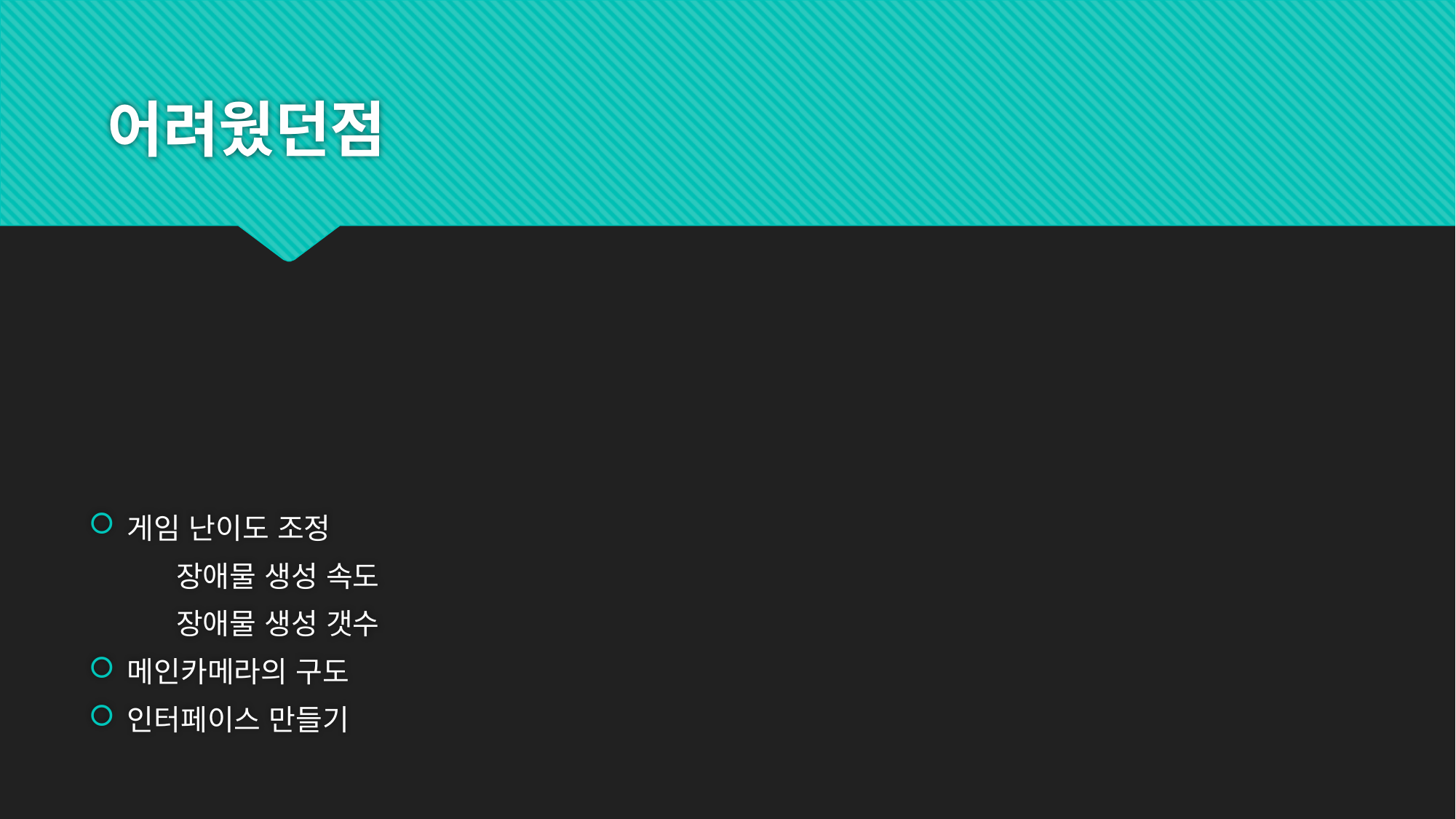

# 어려웠던점

게임 난이도 조정
	장애물 생성 속도
	장애물 생성 갯수
메인카메라의 구도
인터페이스 만들기